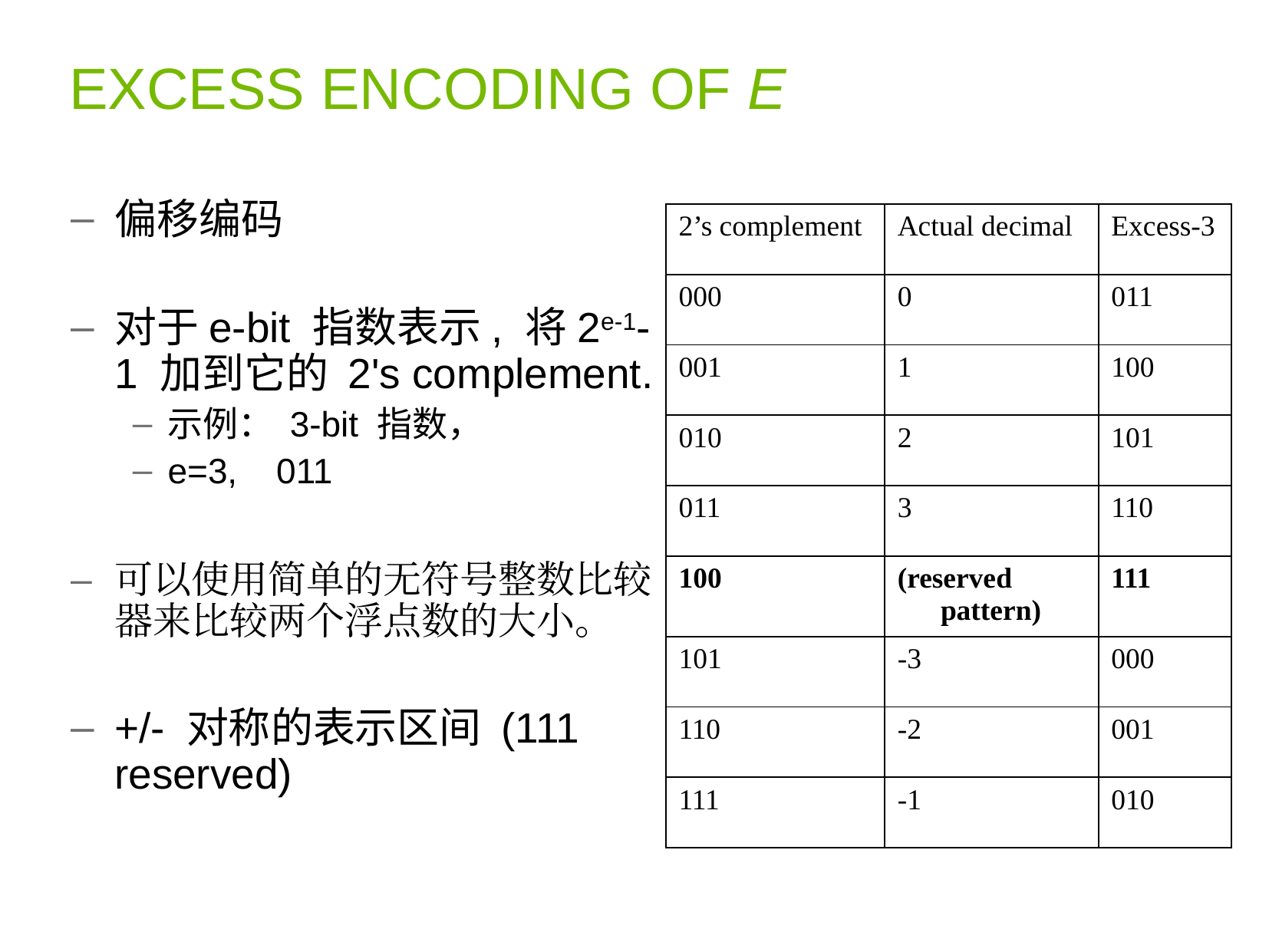

# EXCESS ENCODING OF E
偏移编码

对于e-bit 指数表示, 将2e-1-1 加到它的 2's complement.
示例： 3-bit 指数，
e=3,    011

可以使用简单的无符号整数比较器来比较两个浮点数的大小。

+/- 对称的表示区间 (111 reserved)
| 2’s complement | Actual decimal | Excess-3 |
| --- | --- | --- |
| 000 | 0 | 011 |
| 001 | 1 | 100 |
| 010 | 2 | 101 |
| 011 | 3 | 110 |
| 100 | (reserved pattern) | 111 |
| 101 | -3 | 000 |
| 110 | -2 | 001 |
| 111 | -1 | 010 |